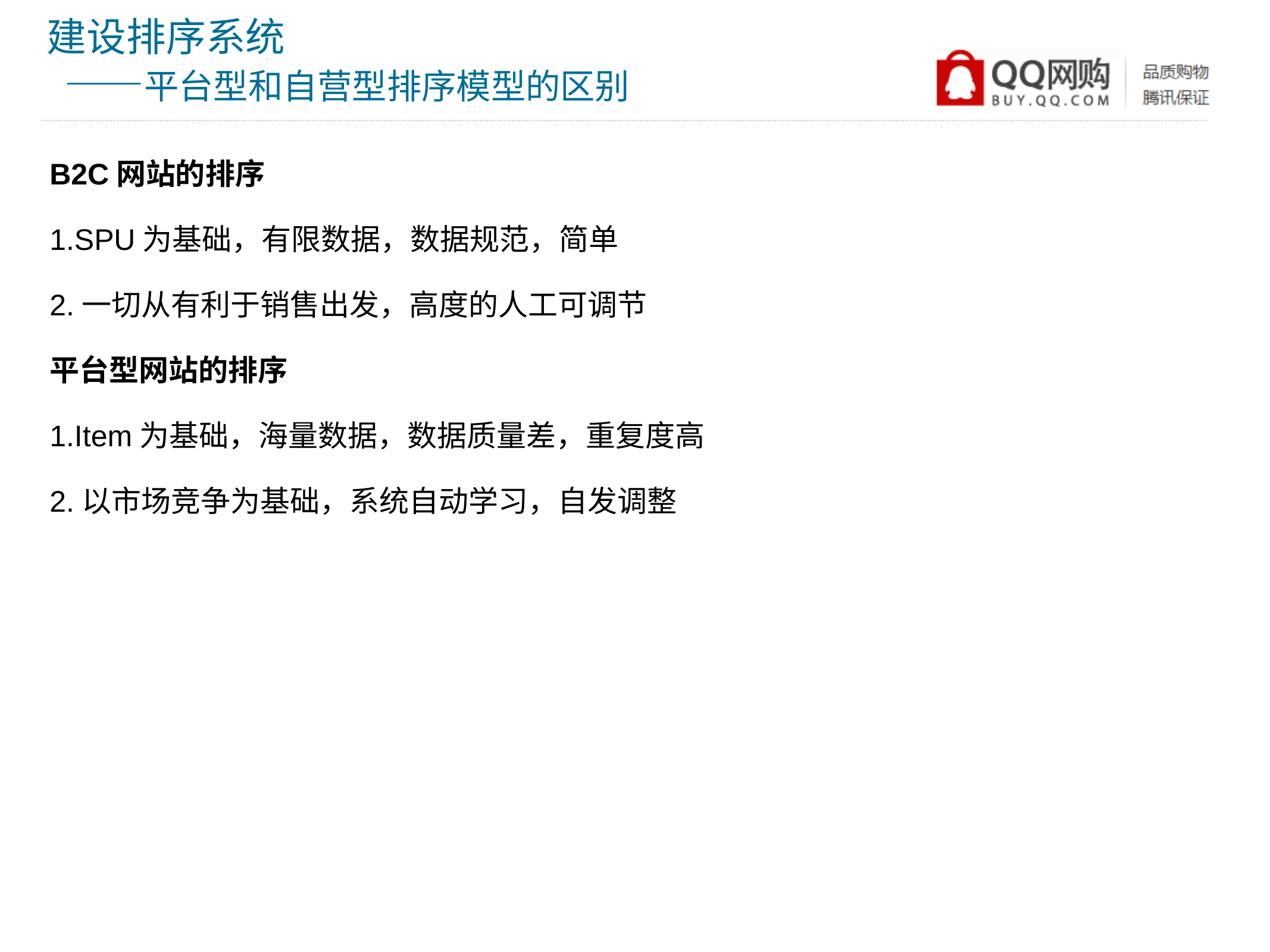

# 建设排序系统 ——平台型和自营型排序模型的区别

B2C网站的排序
1.SPU为基础，有限数据，数据规范，简单
2.一切从有利于销售出发，高度的人工可调节
平台型网站的排序
1.Item为基础，海量数据，数据质量差，重复度高
2.以市场竞争为基础，系统自动学习，自发调整